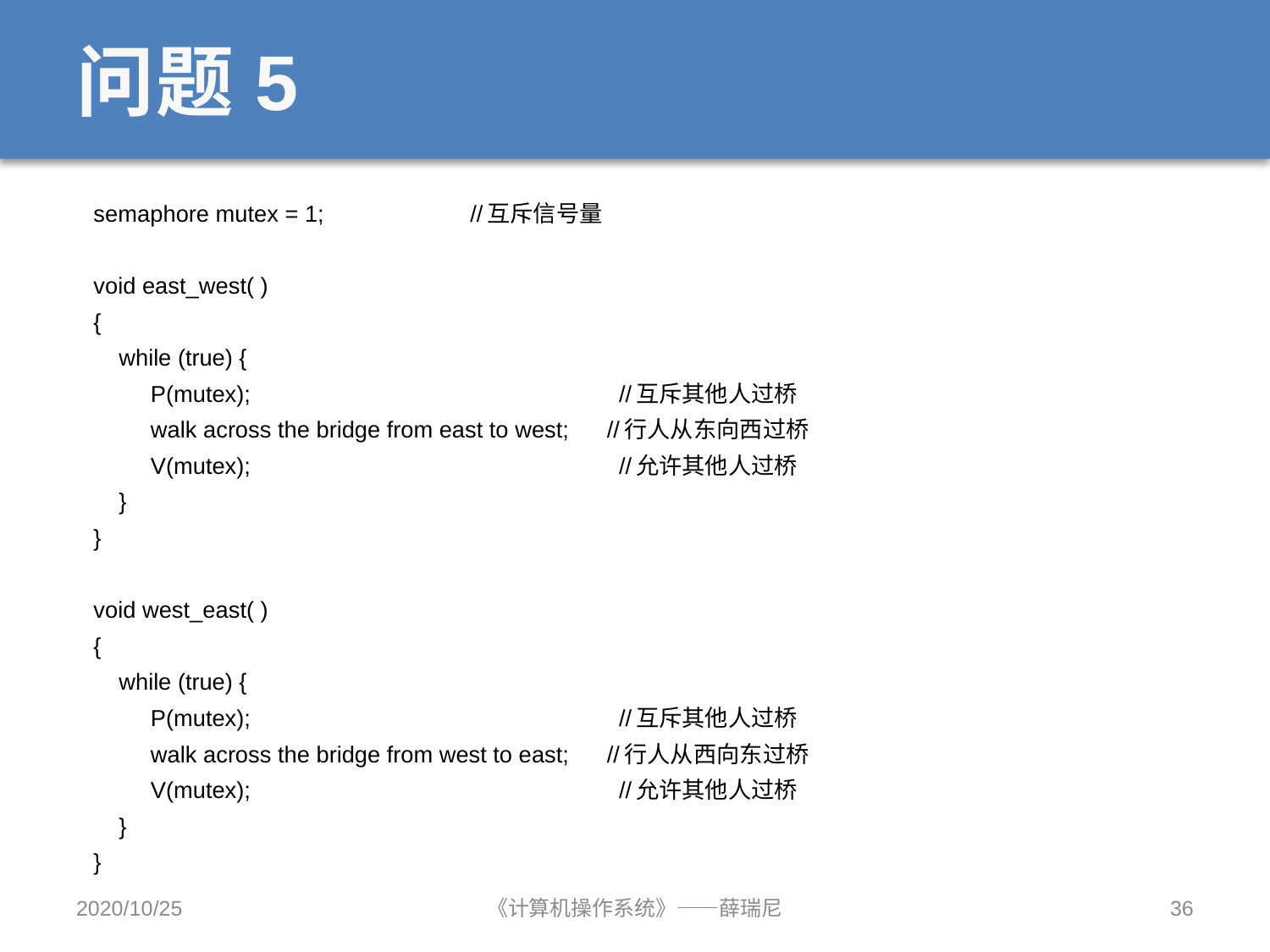

# 问题5
semaphore mutex = 1;                       //互斥信号量

void east_west( )
{
    while (true) {
         P(mutex);                                                          //互斥其他人过桥
         walk across the bridge from east to west;      //行人从东向西过桥
         V(mutex);                                                          //允许其他人过桥
    }
}

void west_east( )
{
    while (true) {
         P(mutex);                                                          //互斥其他人过桥
         walk across the bridge from west to east;      //行人从西向东过桥
         V(mutex);                                                          //允许其他人过桥
    }
}

2020/10/25
《计算机操作系统》——薛瑞尼
36